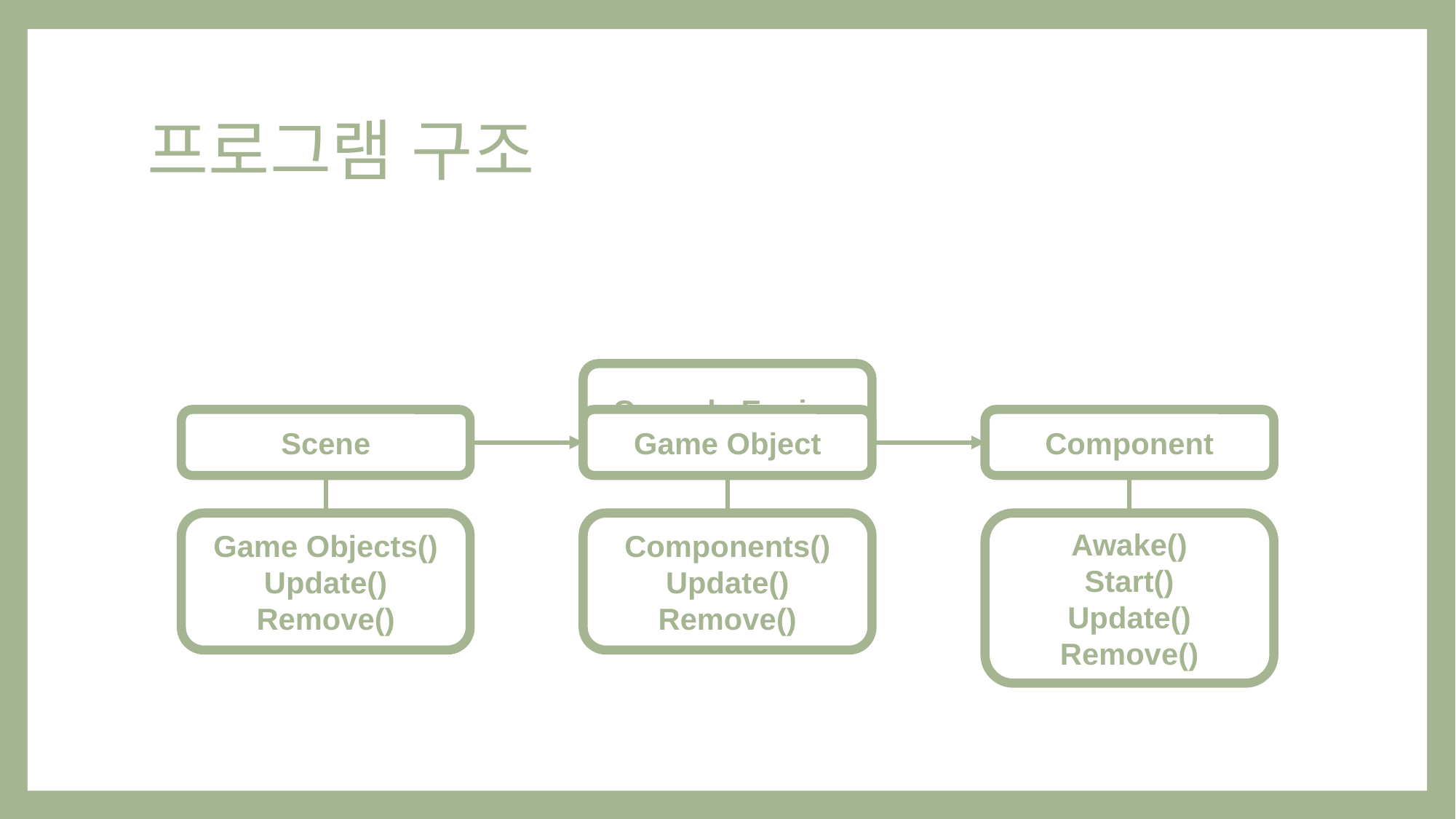

# 프로그램 구조
Console Engine
Game Object
Component
Scene
Components()
Update()
Remove()
Awake()
Start()
Update()
Remove()
Game Objects()
Update()
Remove()